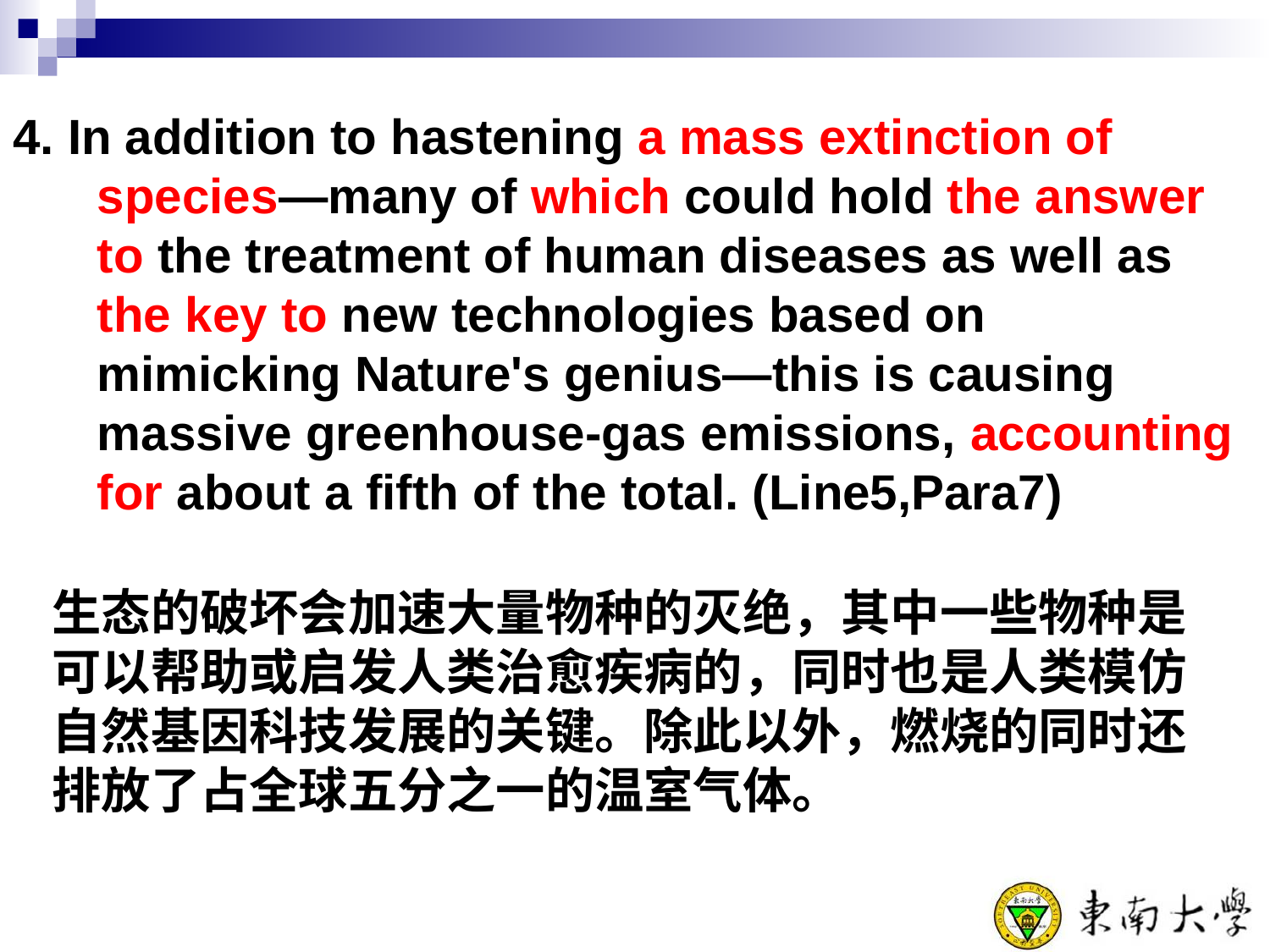

4. In addition to hastening a mass extinction of species—many of which could hold the answer to the treatment of human diseases as well as the key to new technologies based on mimicking Nature's genius—this is causing massive greenhouse-gas emissions, accounting for about a fifth of the total. (Line5,Para7)

生态的破坏会加速大量物种的灭绝，其中一些物种是可以帮助或启发人类治愈疾病的，同时也是人类模仿自然基因科技发展的关键。除此以外，燃烧的同时还排放了占全球五分之一的温室气体。